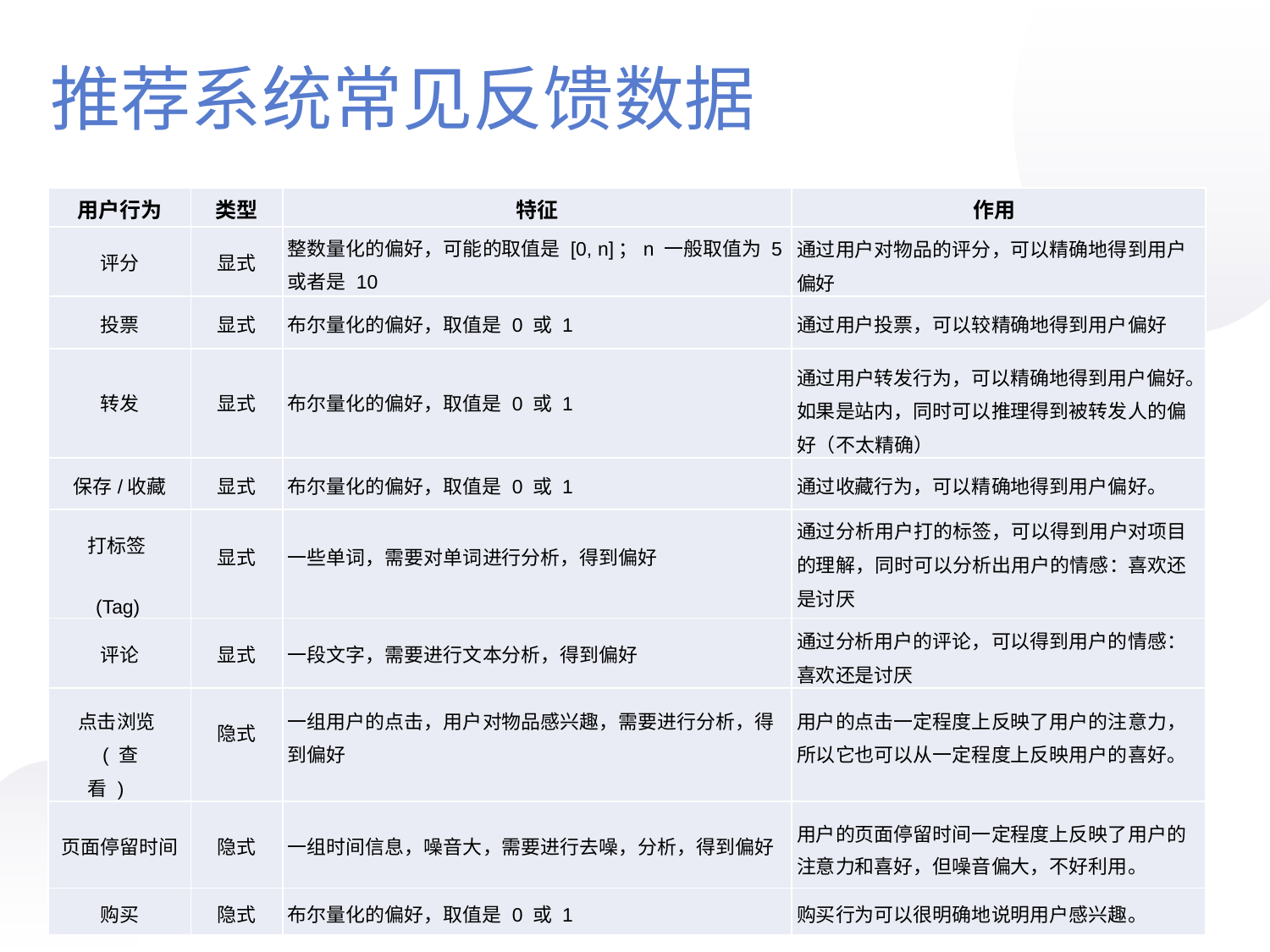

推荐系统常见反馈数据
| 用户行为 | 类型 | 特征 | 作用 |
| --- | --- | --- | --- |
| 评分 | 显式 | 整数量化的偏好，可能的取值是 [0, n]；n 一般取值为 5 或者是 10 | 通过用户对物品的评分，可以精确地得到用户 偏好 |
| 投票 | 显式 | 布尔量化的偏好，取值是 0 或 1 | 通过用户投票，可以较精确地得到用户偏好 |
| 转发 | 显式 | 布尔量化的偏好，取值是 0 或 1 | 通过用户转发行为，可以精确地得到用户偏好。 如果是站内，同时可以推理得到被转发人的偏 好（不太精确） |
| 保存/收藏 | 显式 | 布尔量化的偏好，取值是 0 或 1 | 通过收藏行为，可以精确地得到用户偏好。 |
| 打标签 (Tag) | 显式 | 一些单词，需要对单词进行分析，得到偏好 | 通过分析用户打的标签，可以得到用户对项目 的理解，同时可以分析出用户的情感：喜欢还 是讨厌 |
| 评论 | 显式 | 一段文字，需要进行文本分析，得到偏好 | 通过分析用户的评论，可以得到用户的情感： 喜欢还是讨厌 |
| 点击浏览 ( 查看 ) | 隐式 | 一组用户的点击，用户对物品感兴趣，需要进行分析，得 到偏好 | 用户的点击一定程度上反映了用户的注意力， 所以它也可以从一定程度上反映用户的喜好。 |
| 页面停留时间 | 隐式 | 一组时间信息，噪音大，需要进行去噪，分析，得到偏好 | 用户的页面停留时间一定程度上反映了用户的 注意力和喜好，但噪音偏大，不好利用。 |
| 购买 | 隐式 | 布尔量化的偏好，取值是 0 或 1 | 购买行为可以很明确地说明用户感兴趣。 |